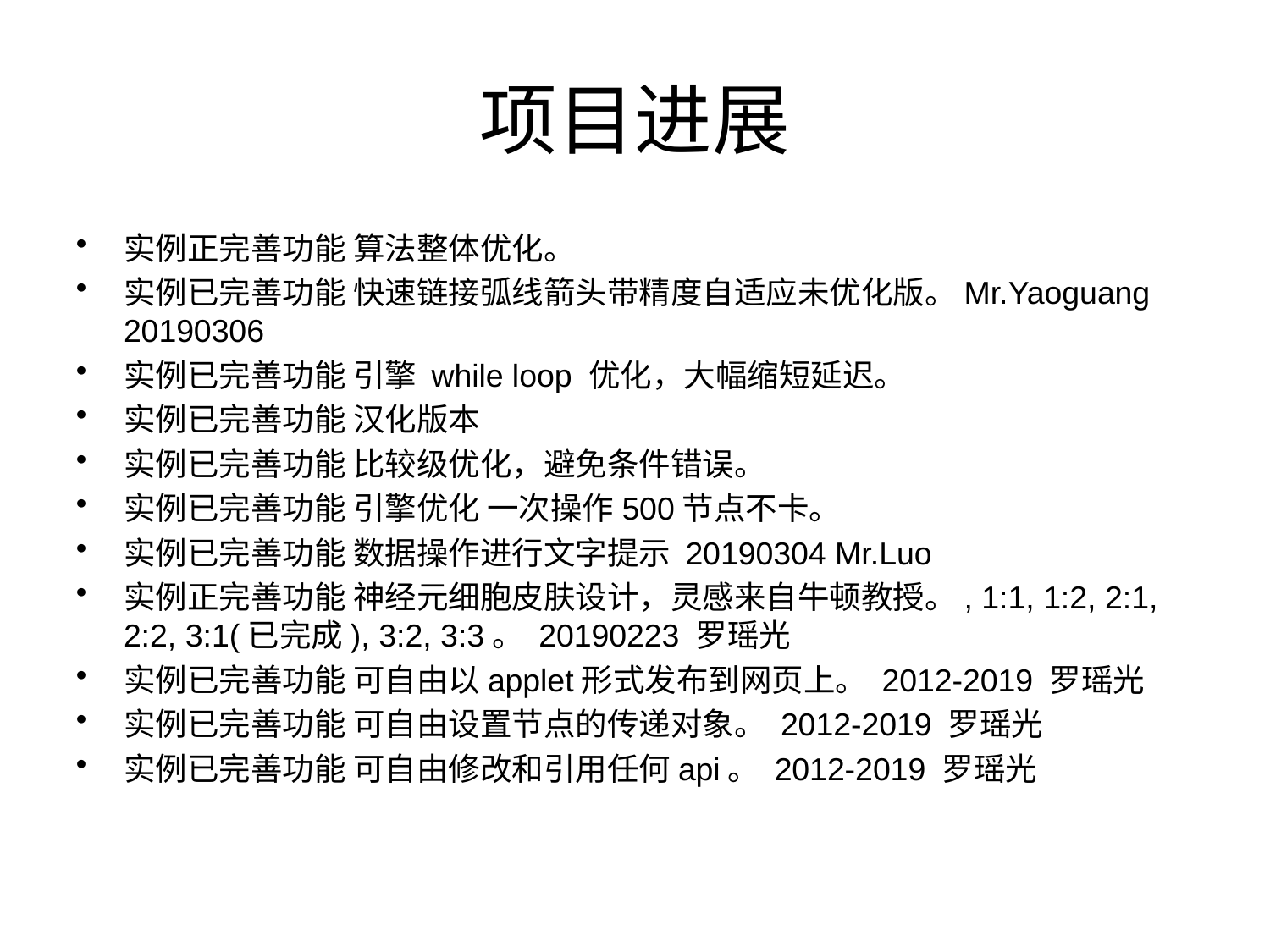

# 项目进展
实例正完善功能 算法整体优化。
实例已完善功能 快速链接弧线箭头带精度自适应未优化版。Mr.Yaoguang 20190306
实例已完善功能 引擎 while loop 优化，大幅缩短延迟。
实例已完善功能 汉化版本
实例已完善功能 比较级优化，避免条件错误。
实例已完善功能 引擎优化 一次操作500节点不卡。
实例已完善功能 数据操作进行文字提示 20190304 Mr.Luo
实例正完善功能 神经元细胞皮肤设计，灵感来自牛顿教授。, 1:1, 1:2, 2:1, 2:2, 3:1(已完成), 3:2, 3:3。 20190223 罗瑶光
实例已完善功能 可自由以applet形式发布到网页上。 2012-2019 罗瑶光
实例已完善功能 可自由设置节点的传递对象。 2012-2019 罗瑶光
实例已完善功能 可自由修改和引用任何api。 2012-2019 罗瑶光